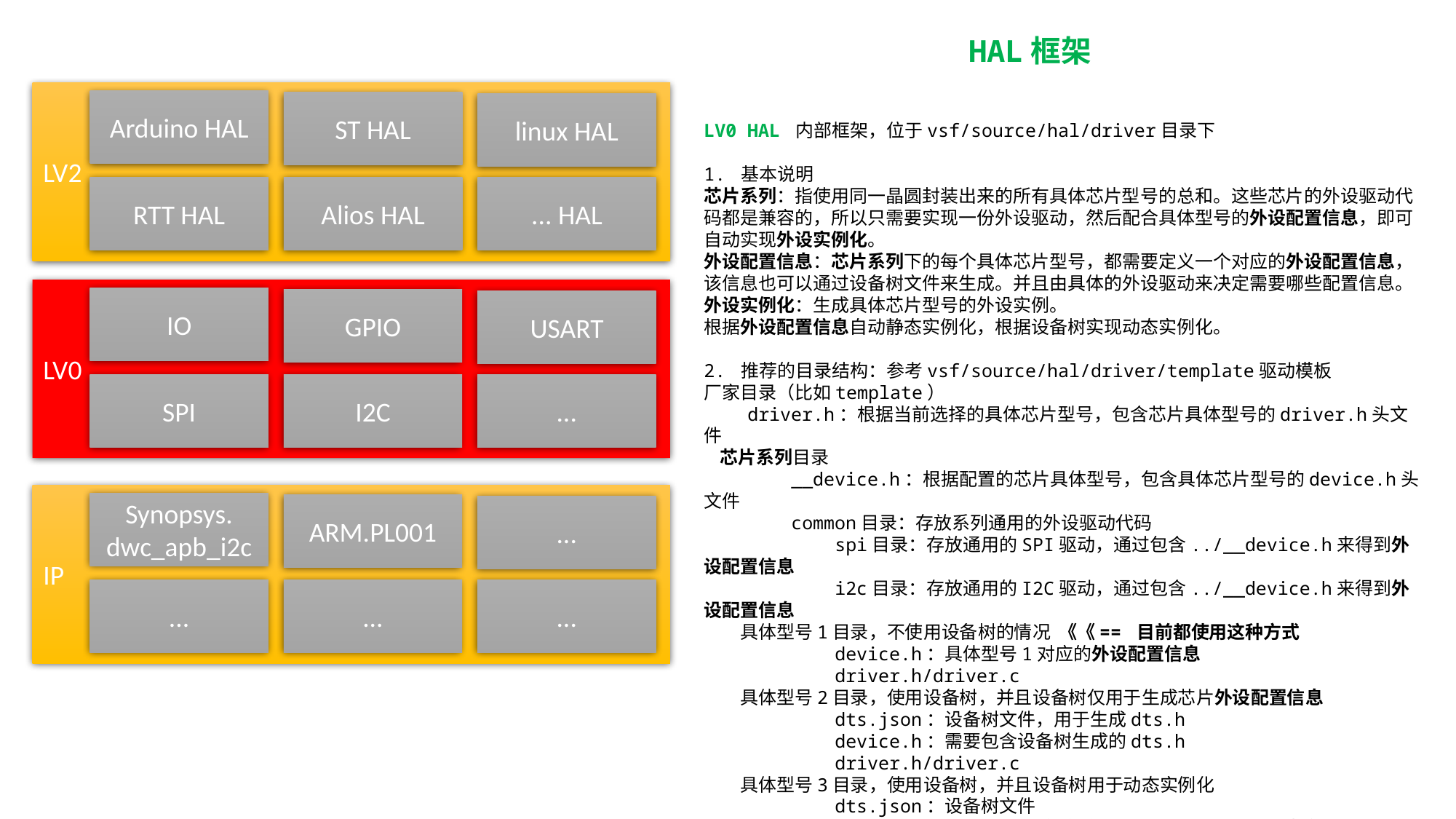

HAL框架
LV2
Arduino HAL
ST HAL
linux HAL
LV0 HAL 内部框架，位于vsf/source/hal/driver目录下

1. 基本说明
芯片系列：指使用同一晶圆封装出来的所有具体芯片型号的总和。这些芯片的外设驱动代码都是兼容的，所以只需要实现一份外设驱动，然后配合具体型号的外设配置信息，即可自动实现外设实例化。
外设配置信息：芯片系列下的每个具体芯片型号，都需要定义一个对应的外设配置信息，该信息也可以通过设备树文件来生成。并且由具体的外设驱动来决定需要哪些配置信息。
外设实例化：生成具体芯片型号的外设实例。
根据外设配置信息自动静态实例化，根据设备树实现动态实例化。

2. 推荐的目录结构：参考vsf/source/hal/driver/template驱动模板
厂家目录（比如template）
    driver.h：根据当前选择的具体芯片型号，包含芯片具体型号的driver.h头文件
    芯片系列目录
        __device.h：根据配置的芯片具体型号，包含具体芯片型号的device.h头文件
        common目录：存放系列通用的外设驱动代码
            spi目录：存放通用的SPI驱动，通过包含../__device.h来得到外设配置信息
            i2c目录：存放通用的I2C驱动，通过包含../__device.h来得到外设配置信息
        具体型号1目录，不使用设备树的情况  《《== 目前都使用这种方式
            device.h：具体型号1对应的外设配置信息
            driver.h/driver.c
        具体型号2目录，使用设备树，并且设备树仅用于生成芯片外设配置信息
            dts.json：设备树文件，用于生成dts.h
            device.h：需要包含设备树生成的dts.h
            driver.h/driver.c
        具体型号3目录，使用设备树，并且设备树用于动态实例化
            dts.json：设备树文件
            driver.h/driver.c：包含并且解析dts.json，动态实例化外设
RTT HAL
Alios HAL
... HAL
LV0
IO
GPIO
USART
SPI
I2C
...
IP
Synopsys.
dwc_apb_i2c
ARM.PL001
...
...
...
...